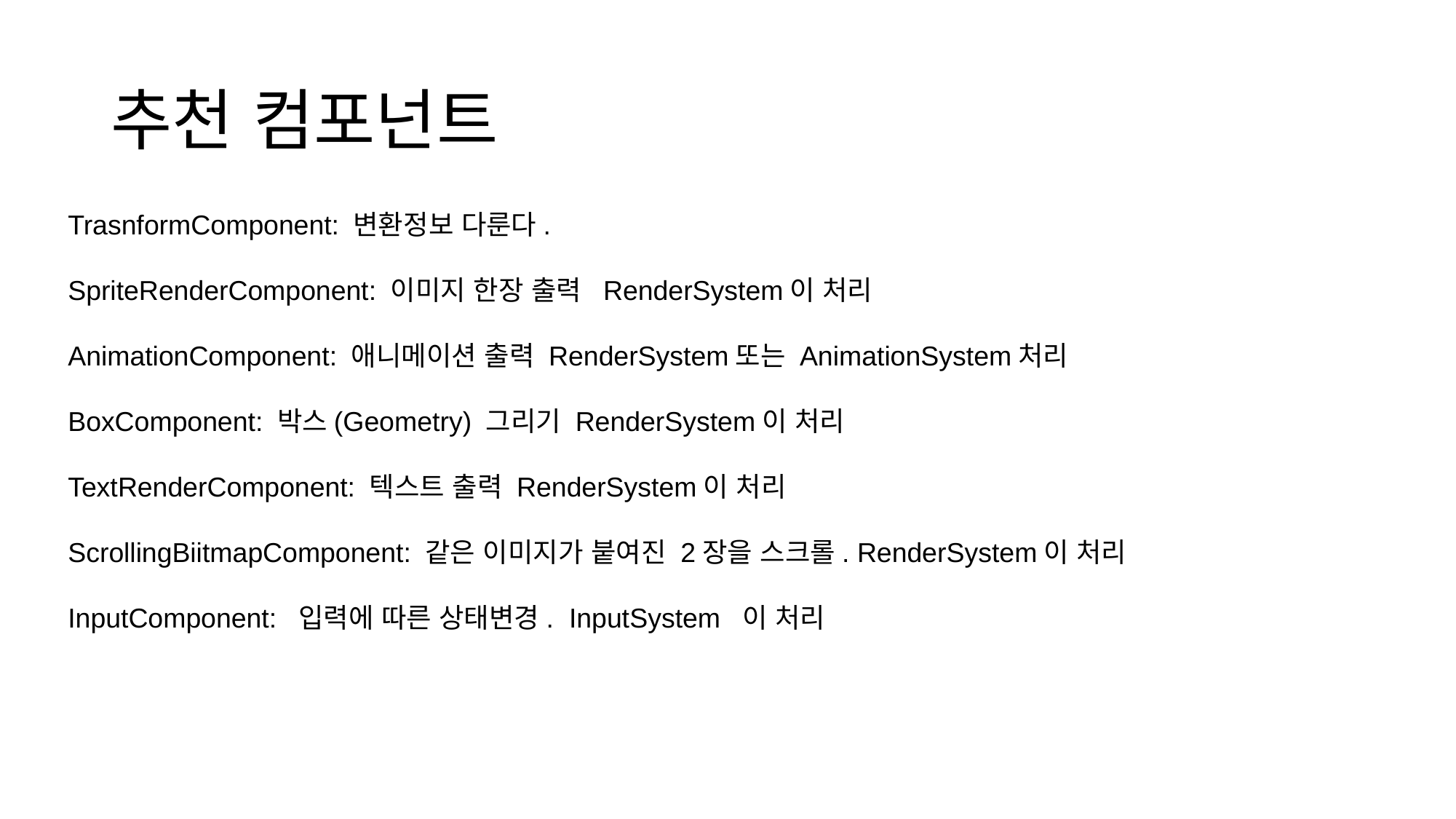

# 추천 컴포넌트
TrasnformComponent: 변환정보 다룬다.

SpriteRenderComponent: 이미지 한장 출력  RenderSystem이 처리

AnimationComponent: 애니메이션 출력 RenderSystem또는 AnimationSystem처리

BoxComponent: 박스(Geometry) 그리기 RenderSystem이 처리

TextRenderComponent: 텍스트 출력 RenderSystem이 처리

ScrollingBiitmapComponent: 같은 이미지가 붙여진 2장을 스크롤. RenderSystem이 처리

InputComponent:  입력에 따른 상태변경.  InputSystem  이 처리